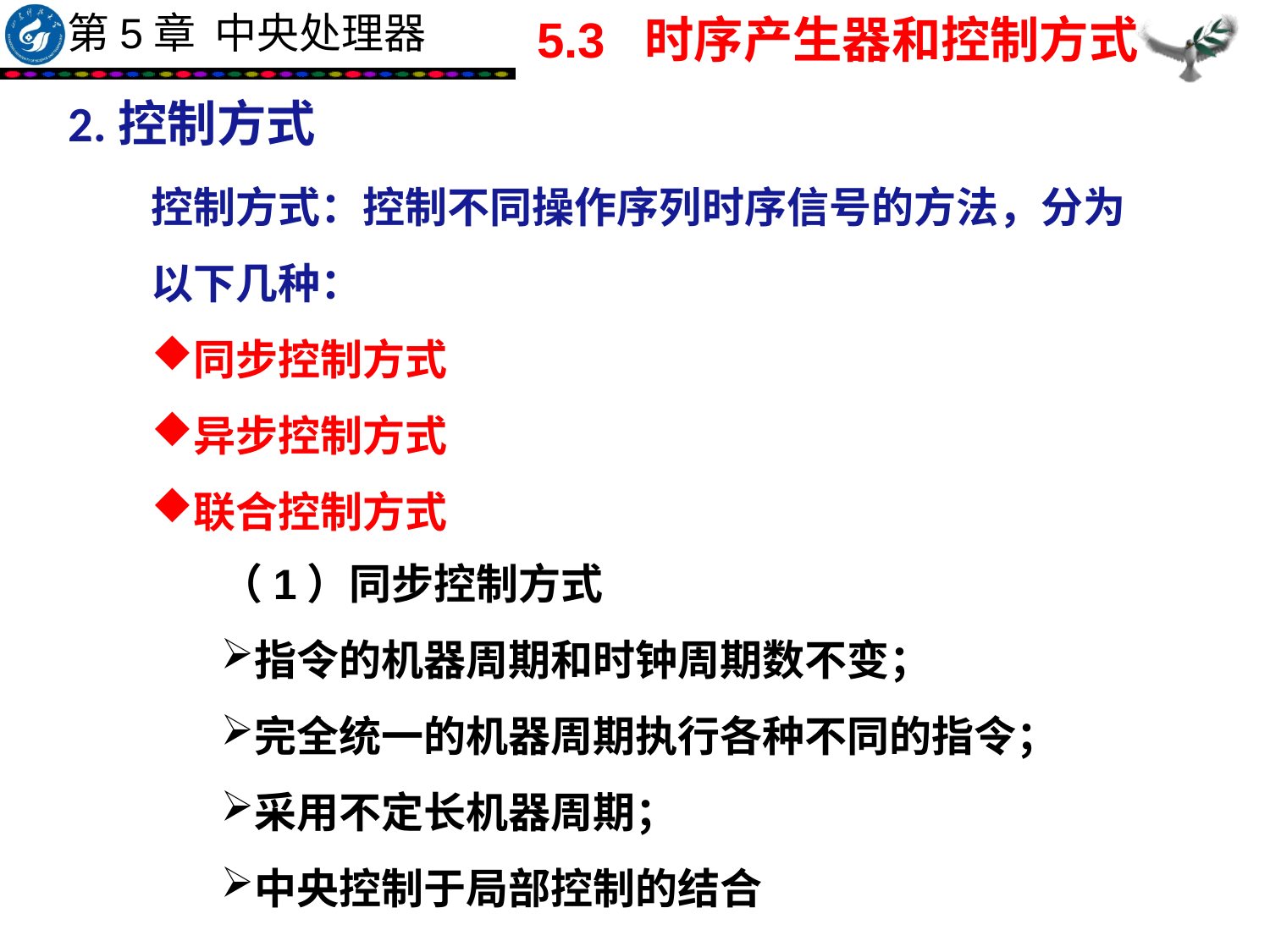

5.3  时序产生器和控制方式
2.控制方式
控制方式：控制不同操作序列时序信号的方法，分为以下几种：
同步控制方式
异步控制方式
联合控制方式
（1）同步控制方式
指令的机器周期和时钟周期数不变；
完全统一的机器周期执行各种不同的指令；
采用不定长机器周期；
中央控制于局部控制的结合